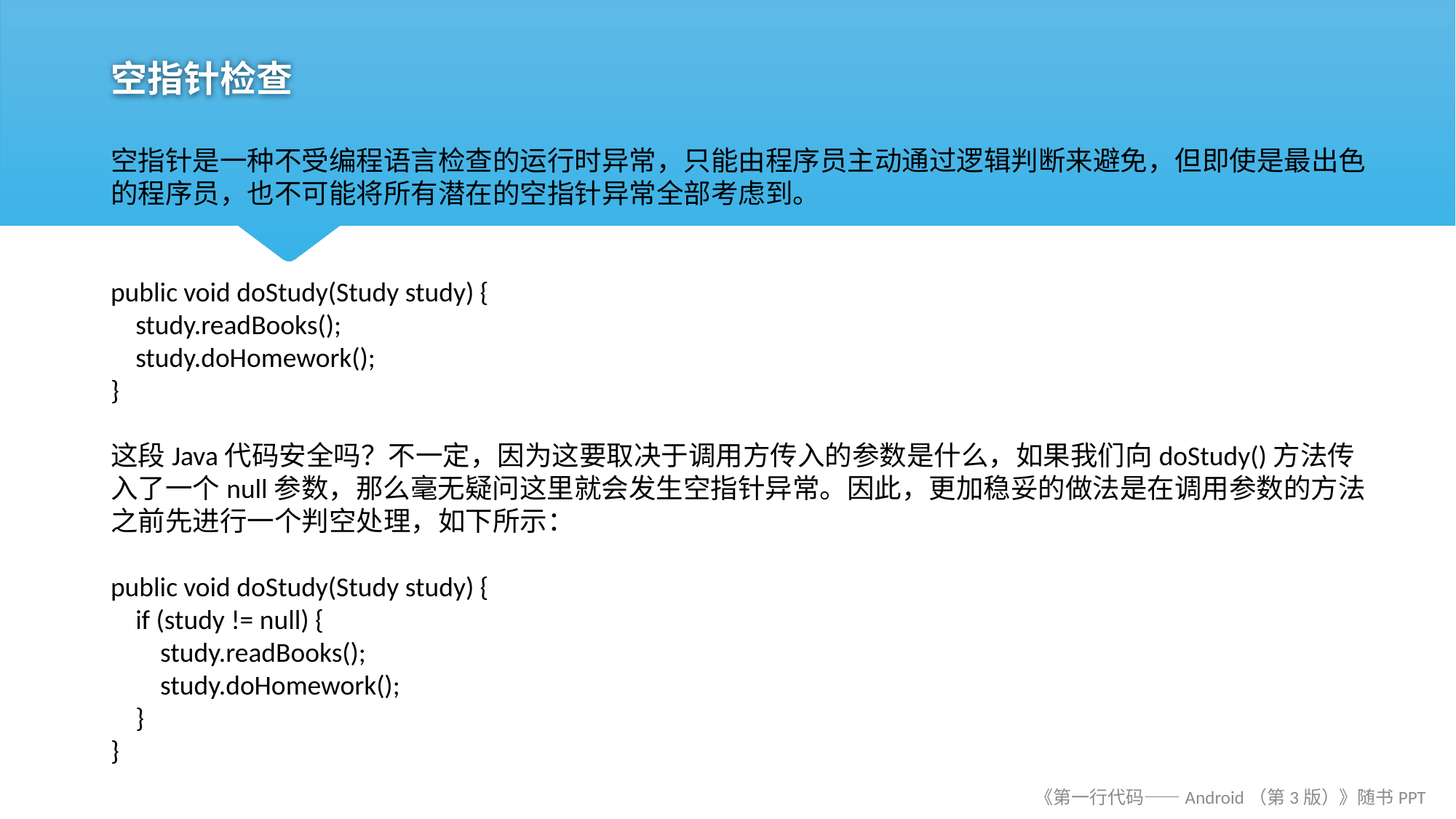

# 空指针检查
空指针是一种不受编程语言检查的运行时异常，只能由程序员主动通过逻辑判断来避免，但即使是最出色的程序员，也不可能将所有潜在的空指针异常全部考虑到。

public void doStudy(Study study) {
    study.readBooks();
    study.doHomework();
}

这段Java代码安全吗？不一定，因为这要取决于调用方传入的参数是什么，如果我们向doStudy()方法传入了一个null参数，那么毫无疑问这里就会发生空指针异常。因此，更加稳妥的做法是在调用参数的方法之前先进行一个判空处理，如下所示：

public void doStudy(Study study) {
    if (study != null) {
        study.readBooks();
        study.doHomework();
    }
}